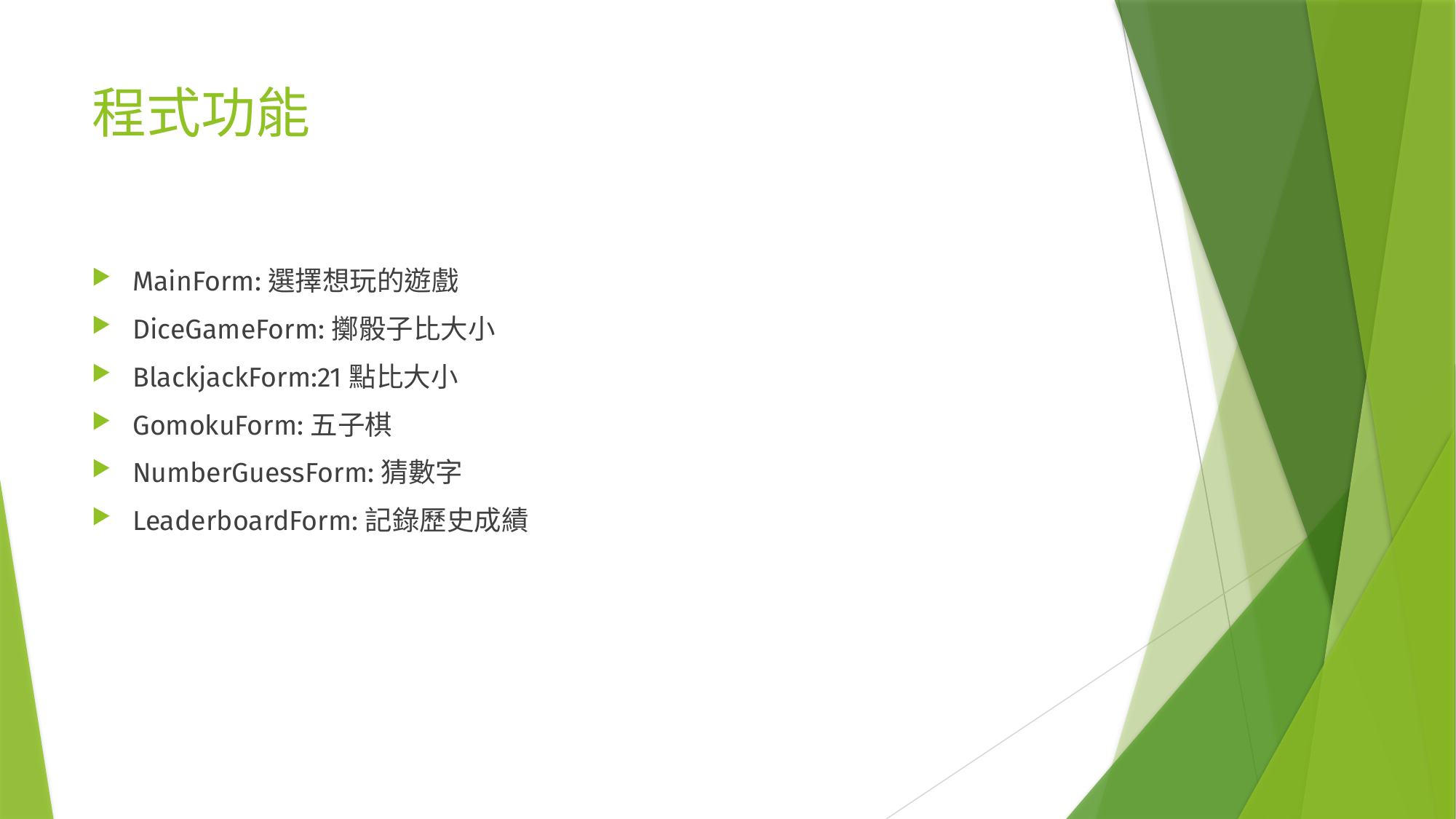

# 程式功能
MainForm:選擇想玩的遊戲
DiceGameForm:擲骰子比大小
BlackjackForm:21點比大小
GomokuForm:五子棋
NumberGuessForm:猜數字
LeaderboardForm:記錄歷史成績